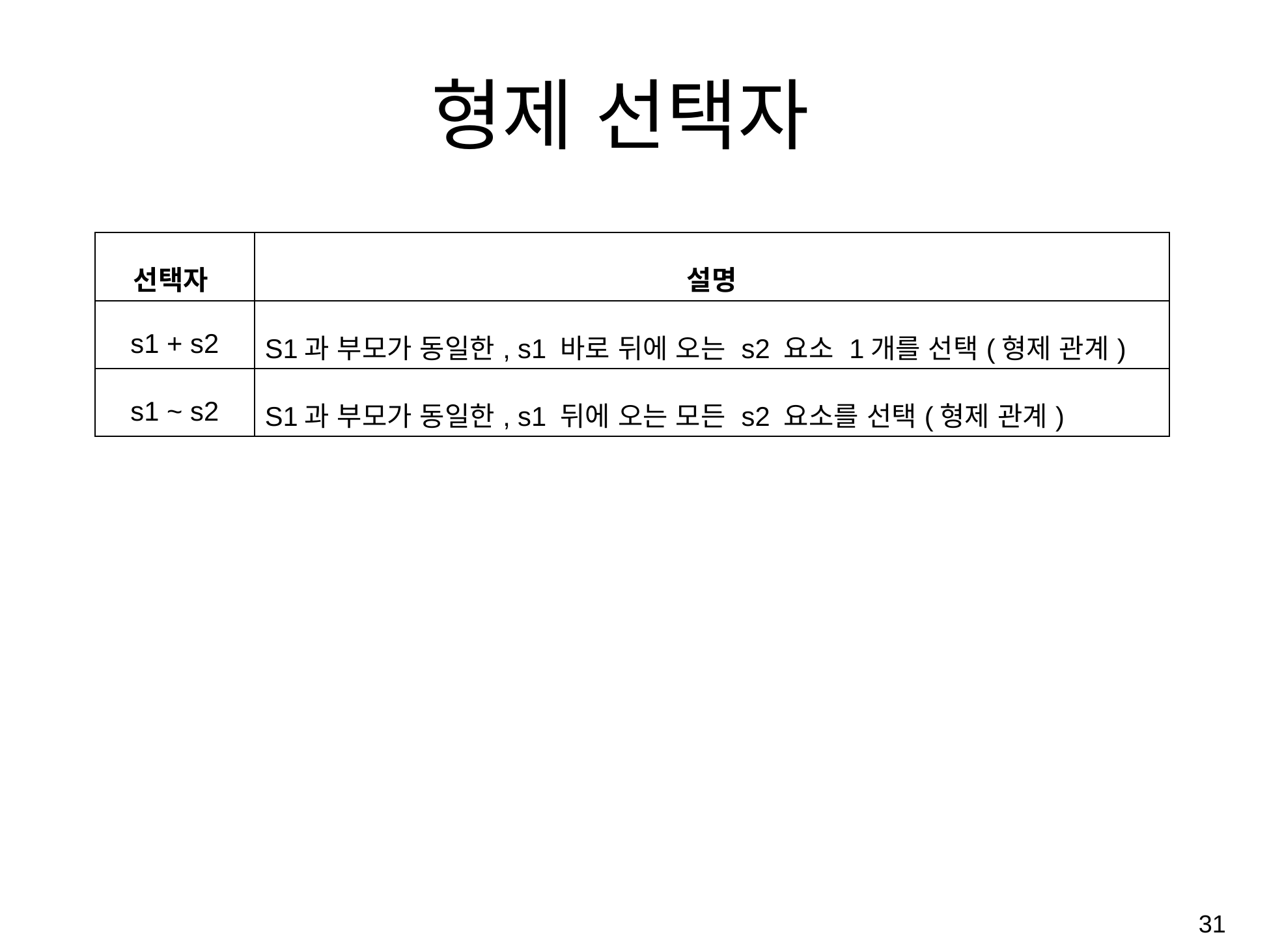

# 형제 선택자
| 선택자 | 설명 |
| --- | --- |
| s1 + s2 | S1과 부모가 동일한, s1 바로 뒤에 오는 s2 요소 1개를 선택(형제 관계) |
| s1 ~ s2 | S1과 부모가 동일한, s1 뒤에 오는 모든 s2 요소를 선택(형제 관계) |
31